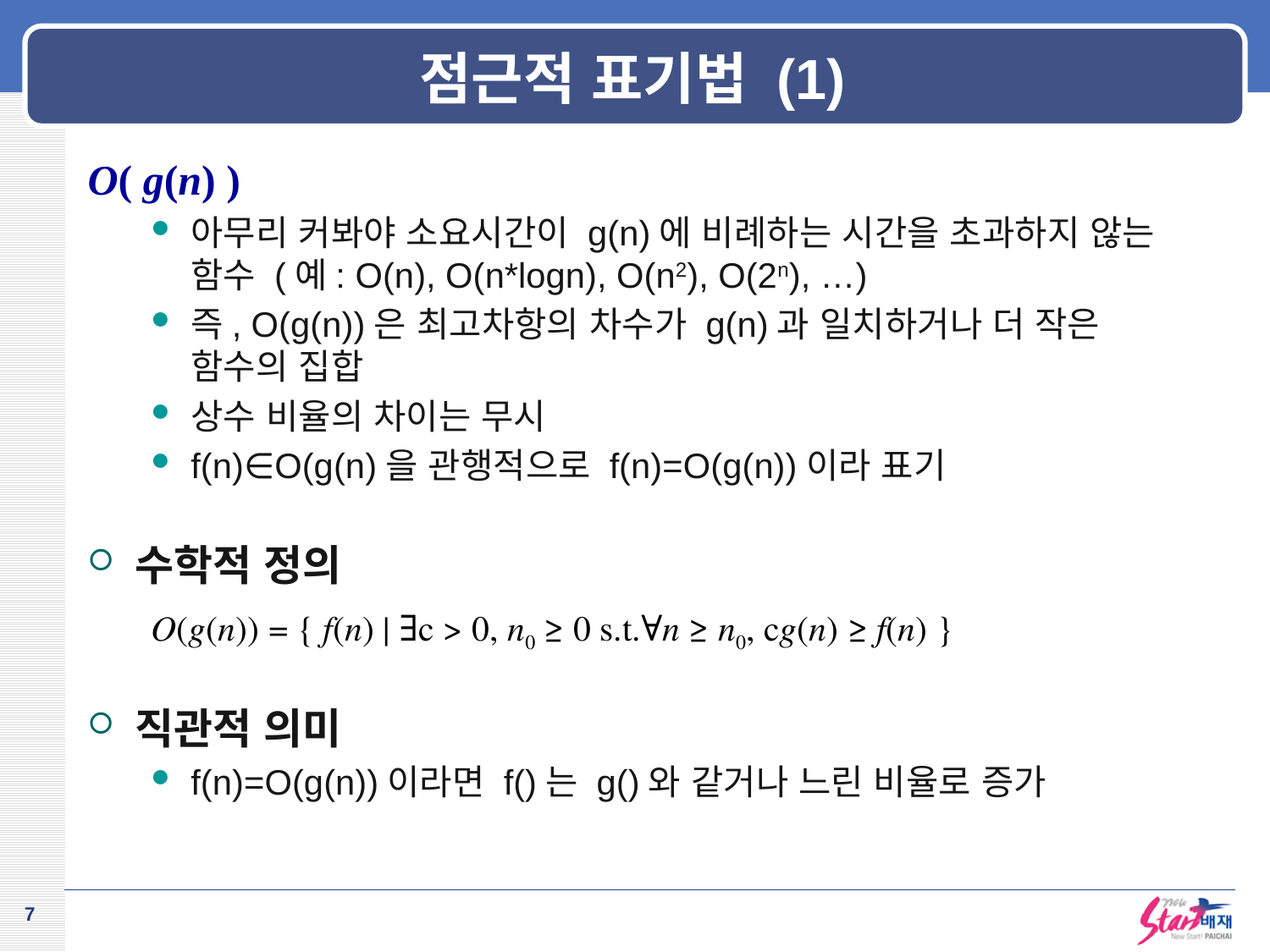

# 점근적 표기법 (1)
O( g(n) )
아무리 커봐야 소요시간이 g(n)에 비례하는 시간을 초과하지 않는 함수 (예: O(n), O(n*logn), O(n2), O(2n), …)
즉, O(g(n))은 최고차항의 차수가 g(n)과 일치하거나 더 작은 함수의 집합
상수 비율의 차이는 무시
f(n)∈O(g(n)을 관행적으로 f(n)=O(g(n))이라 표기

수학적 정의
O(g(n)) = { f(n) | ∃c > 0, n0 ≥ 0 s.t.∀n ≥ n0, cg(n) ≥ f(n) }

직관적 의미
f(n)=O(g(n))이라면 f()는 g()와 같거나 느린 비율로 증가
7